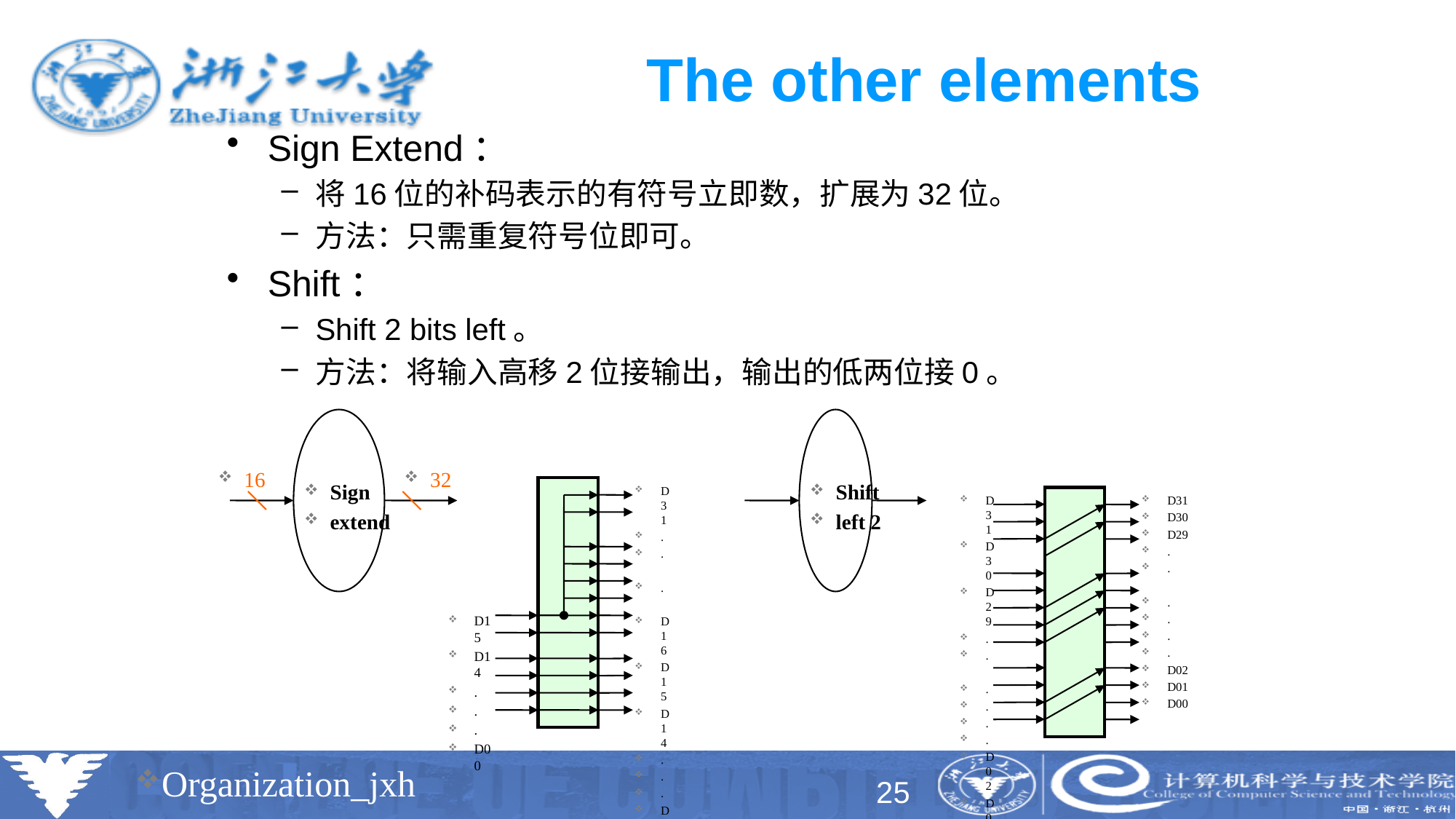

# The other elements

Sign Extend：
将16位的补码表示的有符号立即数，扩展为32位。
方法：只需重复符号位即可。
Shift：
Shift 2 bits left。
方法：将输入高移2位接输出，输出的低两位接0。

16
32
Sign
extend

Shift
left 2

D31
.
.

.

D16
D15
D14
.
.
.
D00

D15
D14
.
.
.
D00

D31
D30
D29
.
.

.
.
.
.
D02
D01
D00

D31
D30
D29
.
.

.
.
.
.
D02
D01
D00